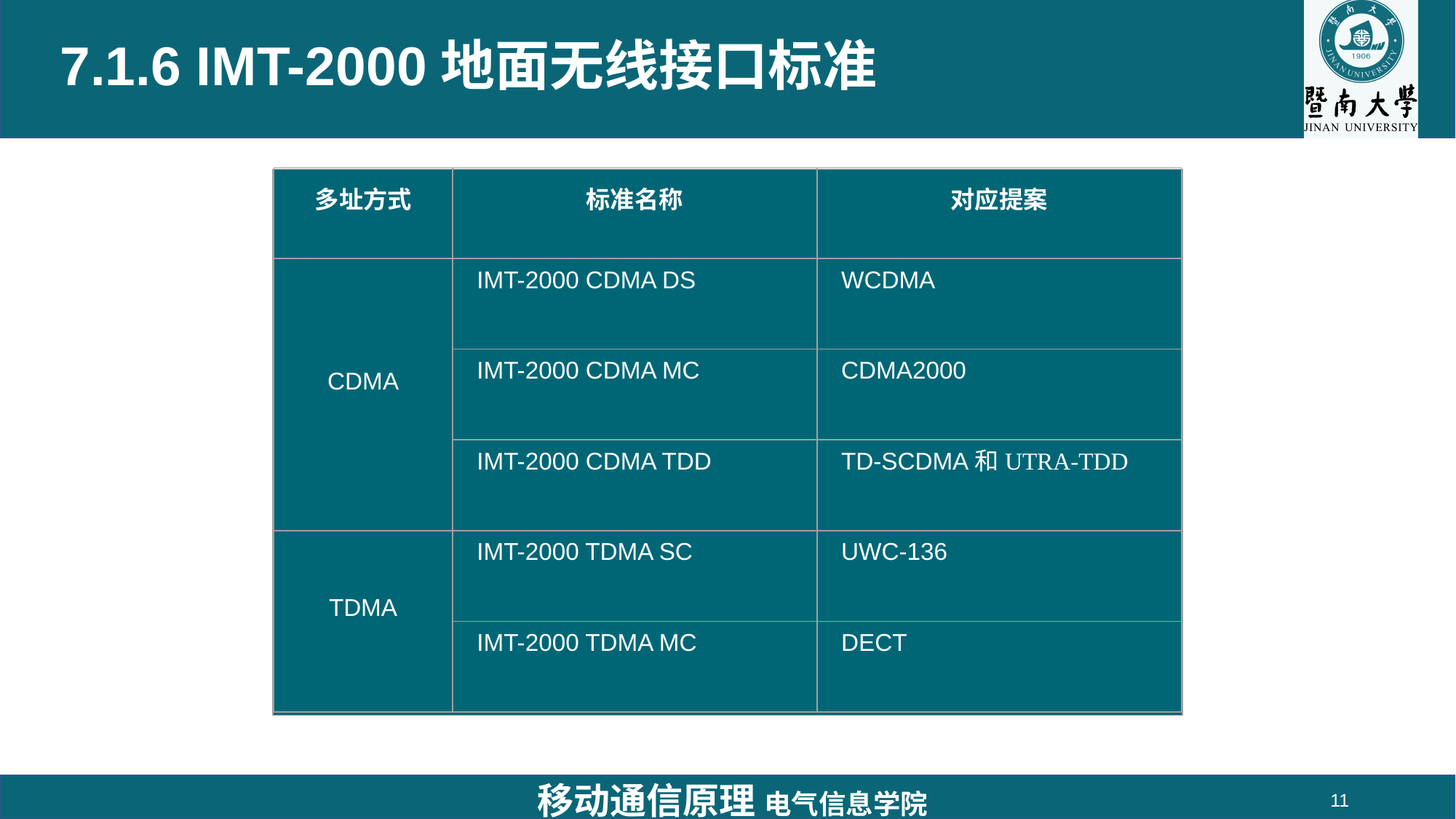

# 7.1.6 IMT-2000地面无线接口标准

多址方式

标准名称

对应提案

CDMA

IMT-2000 CDMA DS

WCDMA

IMT-2000 CDMA MC

CDMA2000

IMT-2000 CDMA TDD

TD-SCDMA和UTRA-TDD

TDMA

IMT-2000 TDMA SC

UWC-136

IMT-2000 TDMA MC

DECT

移动通信原理 电气信息学院
11